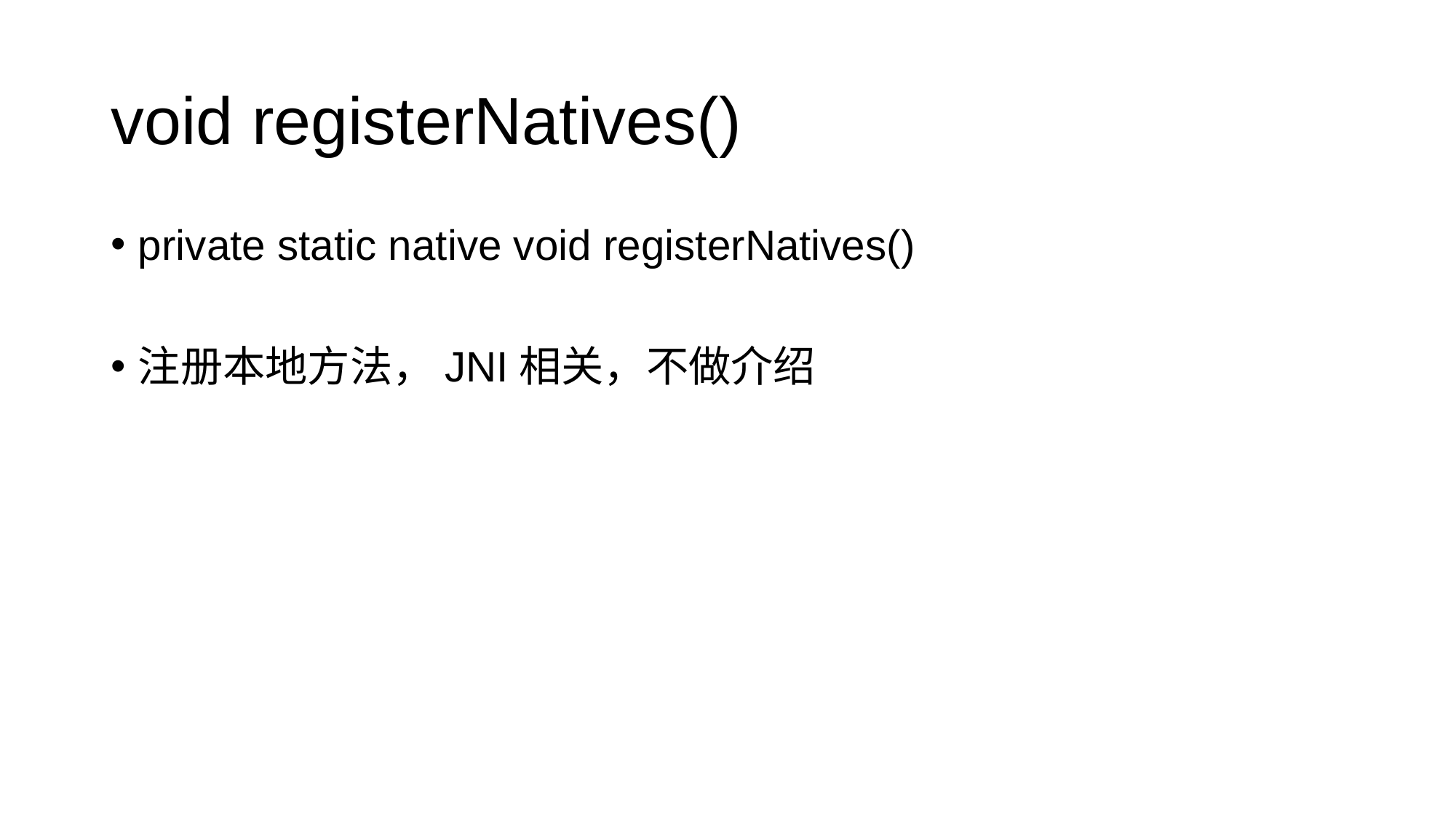

# void registerNatives()
private static native void registerNatives()

注册本地方法，JNI相关，不做介绍